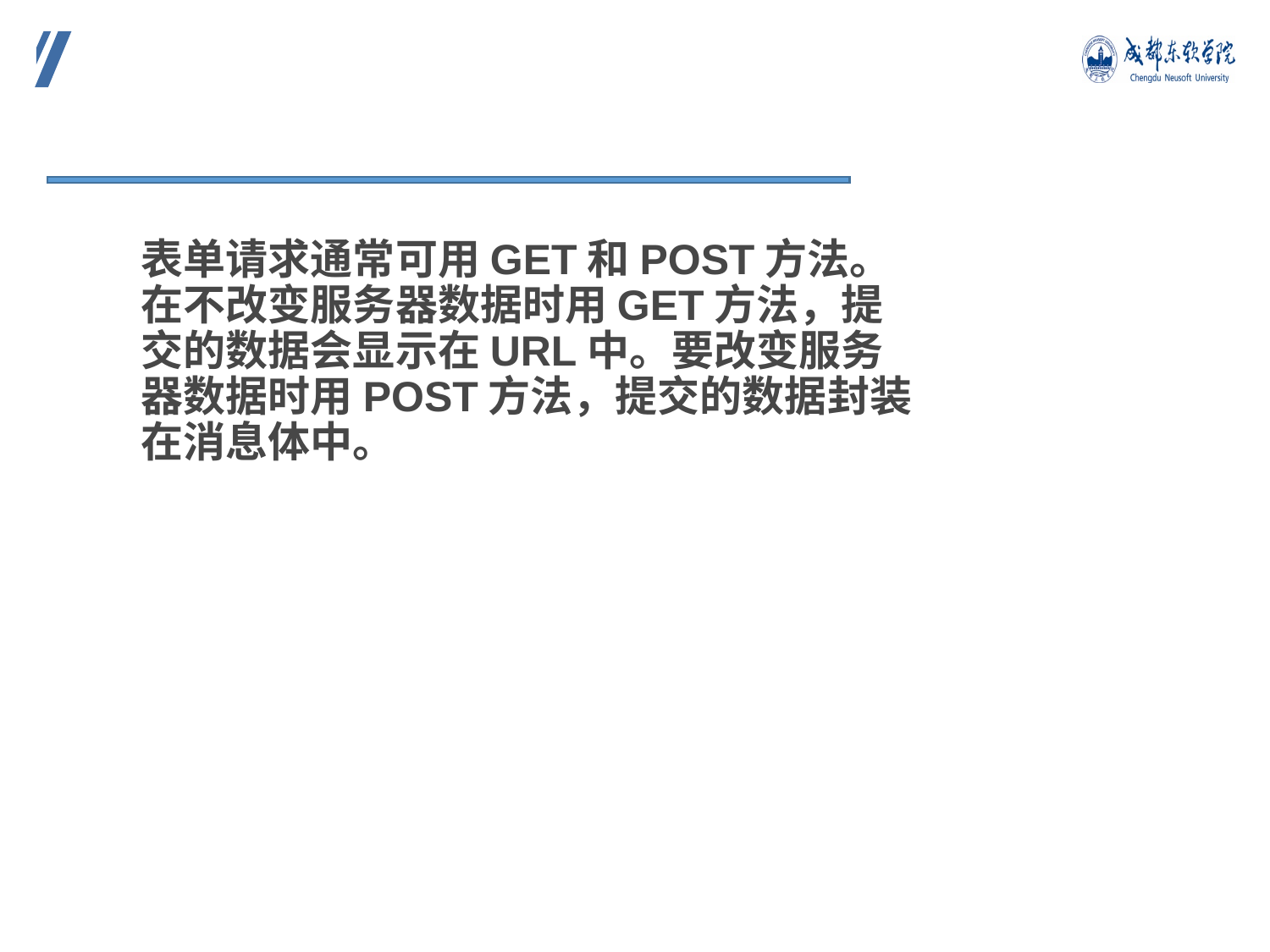

表单请求通常可用GET和POST方法。在不改变服务器数据时用GET方法，提交的数据会显示在URL中。要改变服务器数据时用POST方法，提交的数据封装在消息体中。